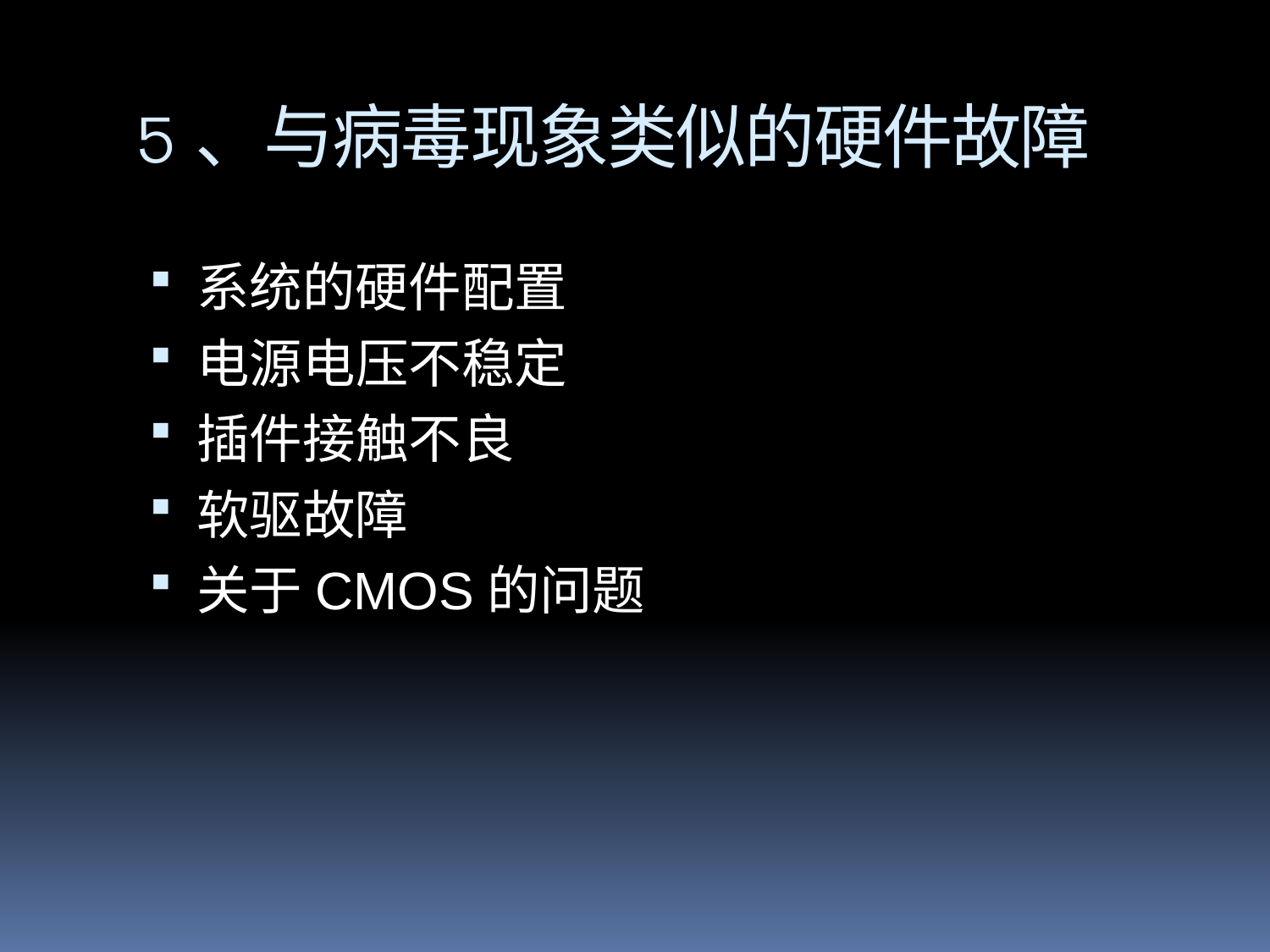

# 5、与病毒现象类似的硬件故障
系统的硬件配置
电源电压不稳定
插件接触不良
软驱故障
关于CMOS的问题